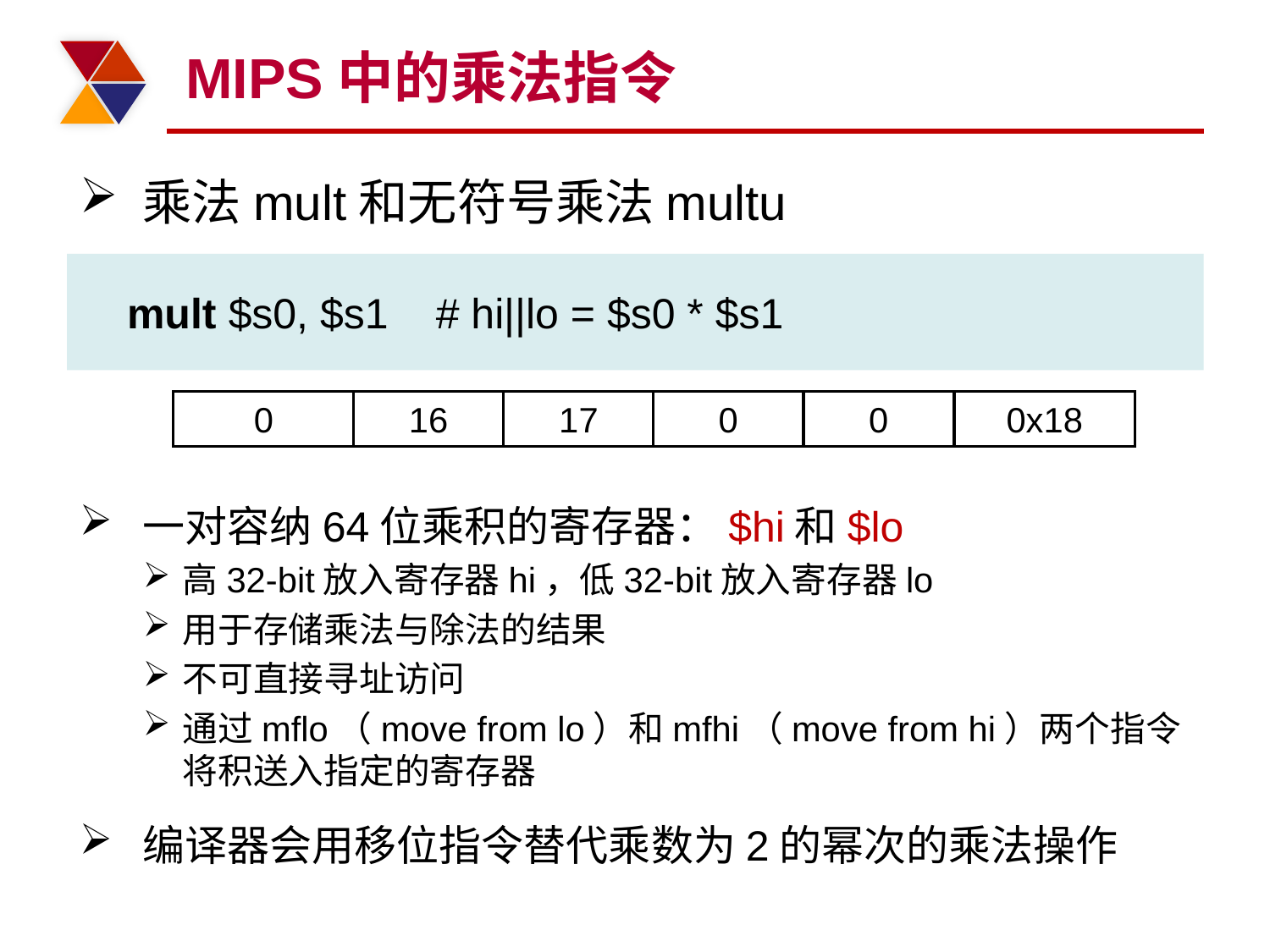

# MIPS中的乘法指令
乘法mult和无符号乘法multu

一对容纳64位乘积的寄存器：$hi和$lo
高32-bit放入寄存器hi，低32-bit放入寄存器lo
用于存储乘法与除法的结果
不可直接寻址访问
通过mflo（move from lo）和mfhi（move from hi）两个指令将积送入指定的寄存器
编译器会用移位指令替代乘数为2的幂次的乘法操作

    mult $s0, $s1    # hi||lo = $s0 * $s1
0x18
0
16
17
0
0